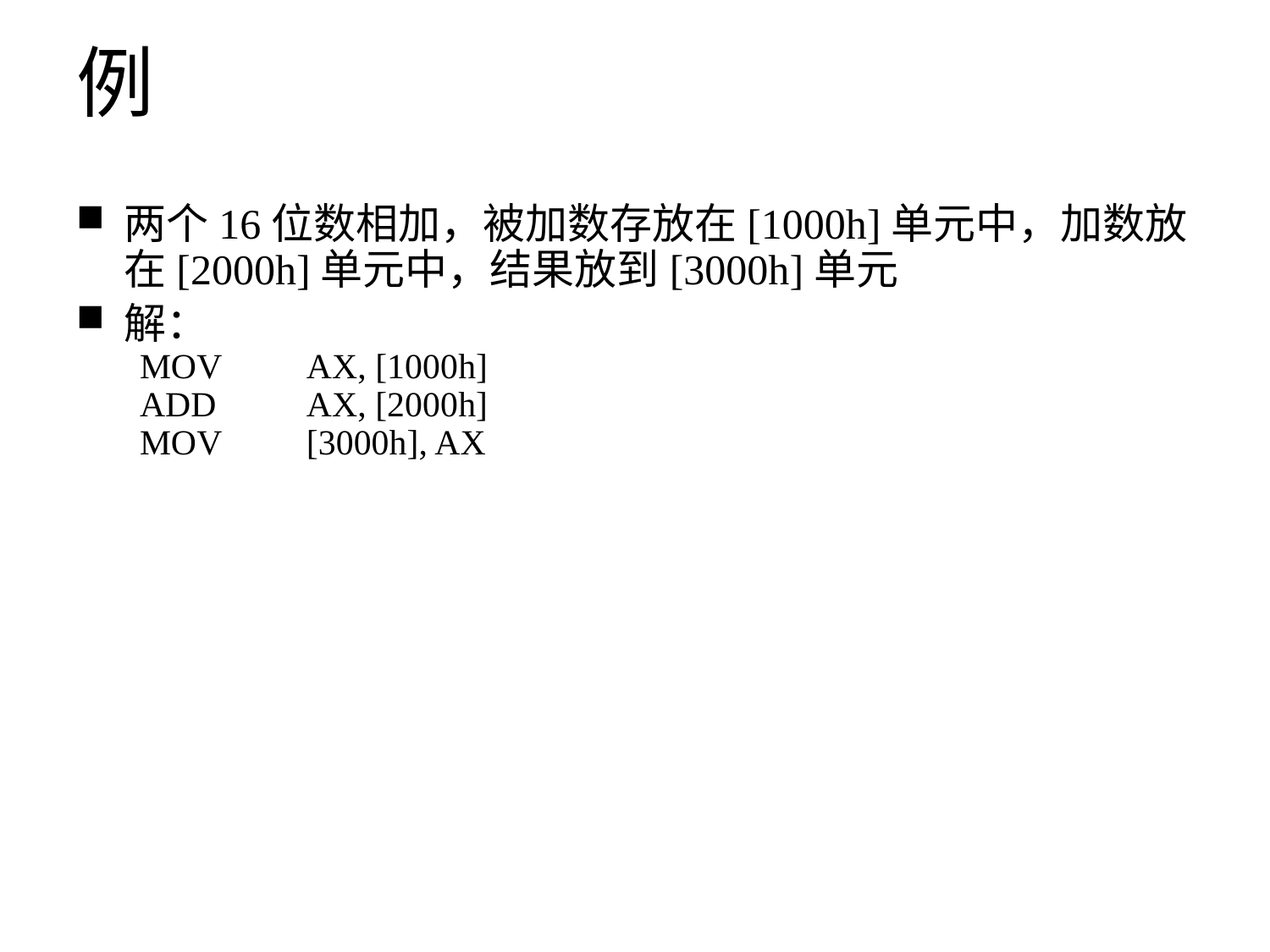

# 例
两个16位数相加，被加数存放在[1000h]单元中，加数放在[2000h]单元中，结果放到[3000h]单元
解：
MOV	AX, [1000h]
ADD	AX, [2000h]
MOV	[3000h], AX